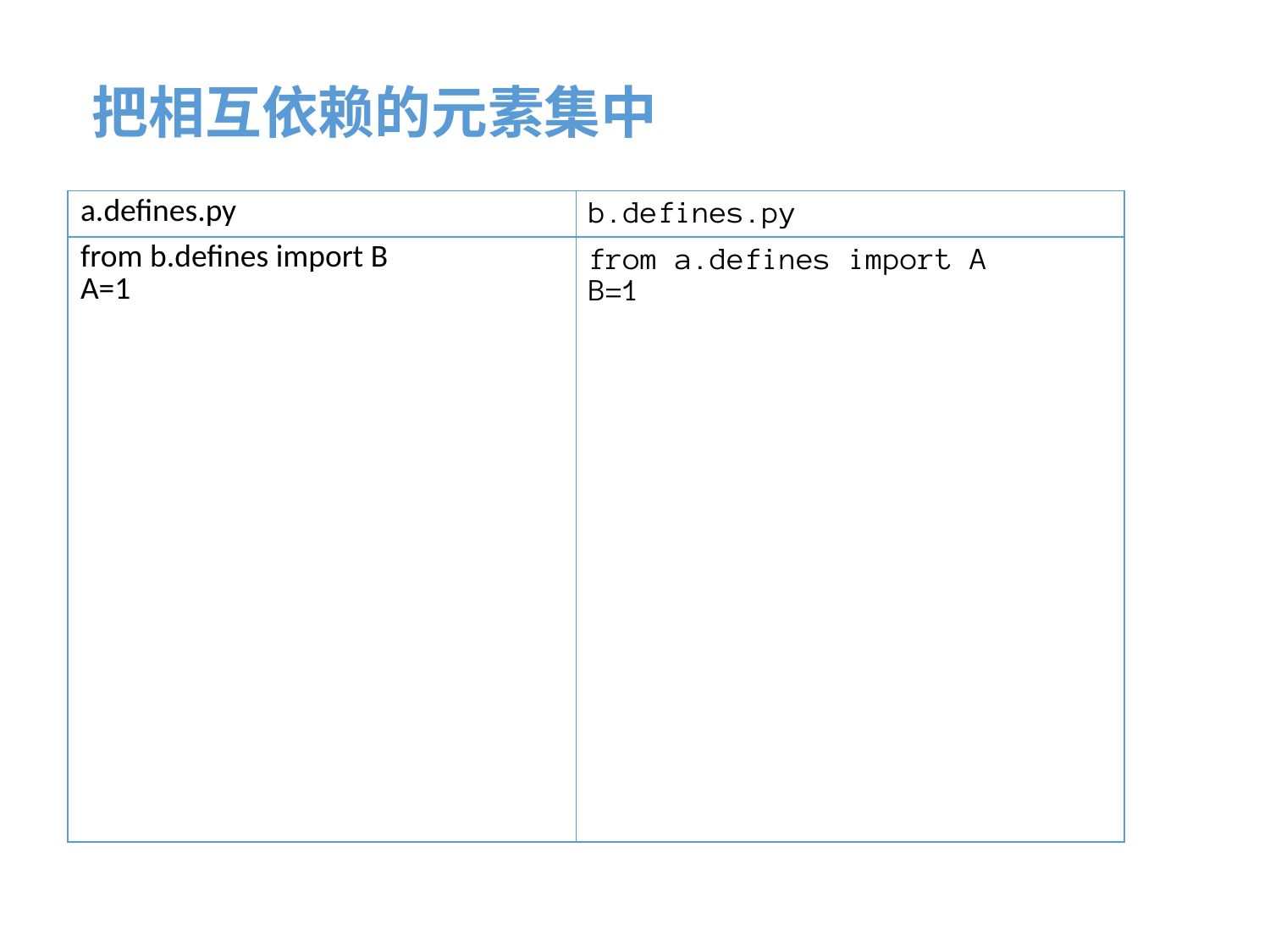

把相互依赖的元素集中
| a.defines.py | b.defines.py |
| --- | --- |
| from b.defines import B A=1 | from a.defines import A B=1 |